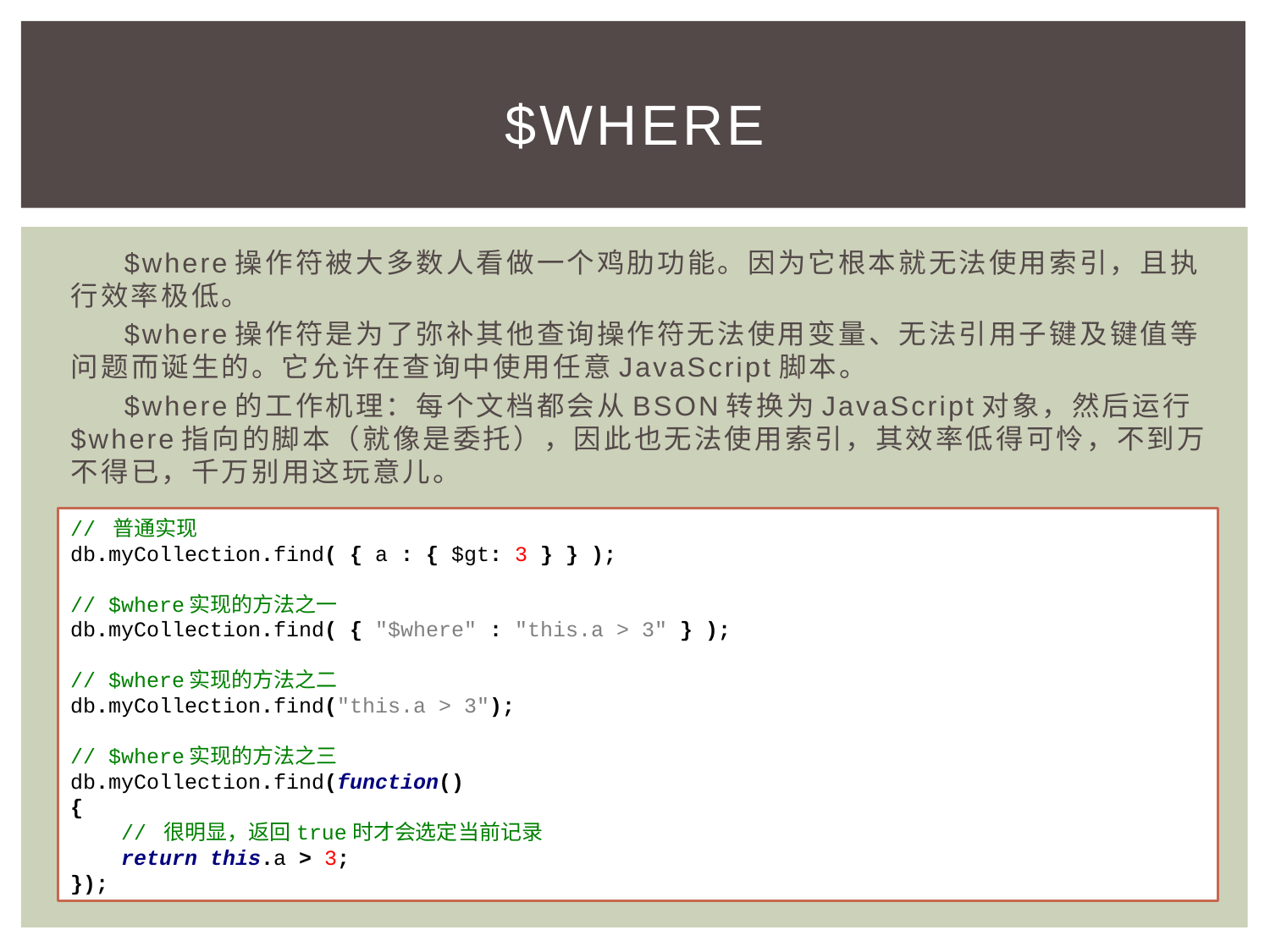

# $where
$where操作符被大多数人看做一个鸡肋功能。因为它根本就无法使用索引，且执行效率极低。
$where操作符是为了弥补其他查询操作符无法使用变量、无法引用子键及键值等问题而诞生的。它允许在查询中使用任意JavaScript脚本。
$where的工作机理：每个文档都会从BSON转换为JavaScript对象，然后运行$where指向的脚本（就像是委托），因此也无法使用索引，其效率低得可怜，不到万不得已，千万别用这玩意儿。
// 普通实现
db.myCollection.find( { a : { $gt: 3 } } );

// $where实现的方法之一
db.myCollection.find( { "$where" : "this.a > 3" } );

// $where实现的方法之二
db.myCollection.find("this.a > 3");

// $where实现的方法之三
db.myCollection.find(function()
{
    // 很明显，返回true时才会选定当前记录
    return this.a > 3;
});